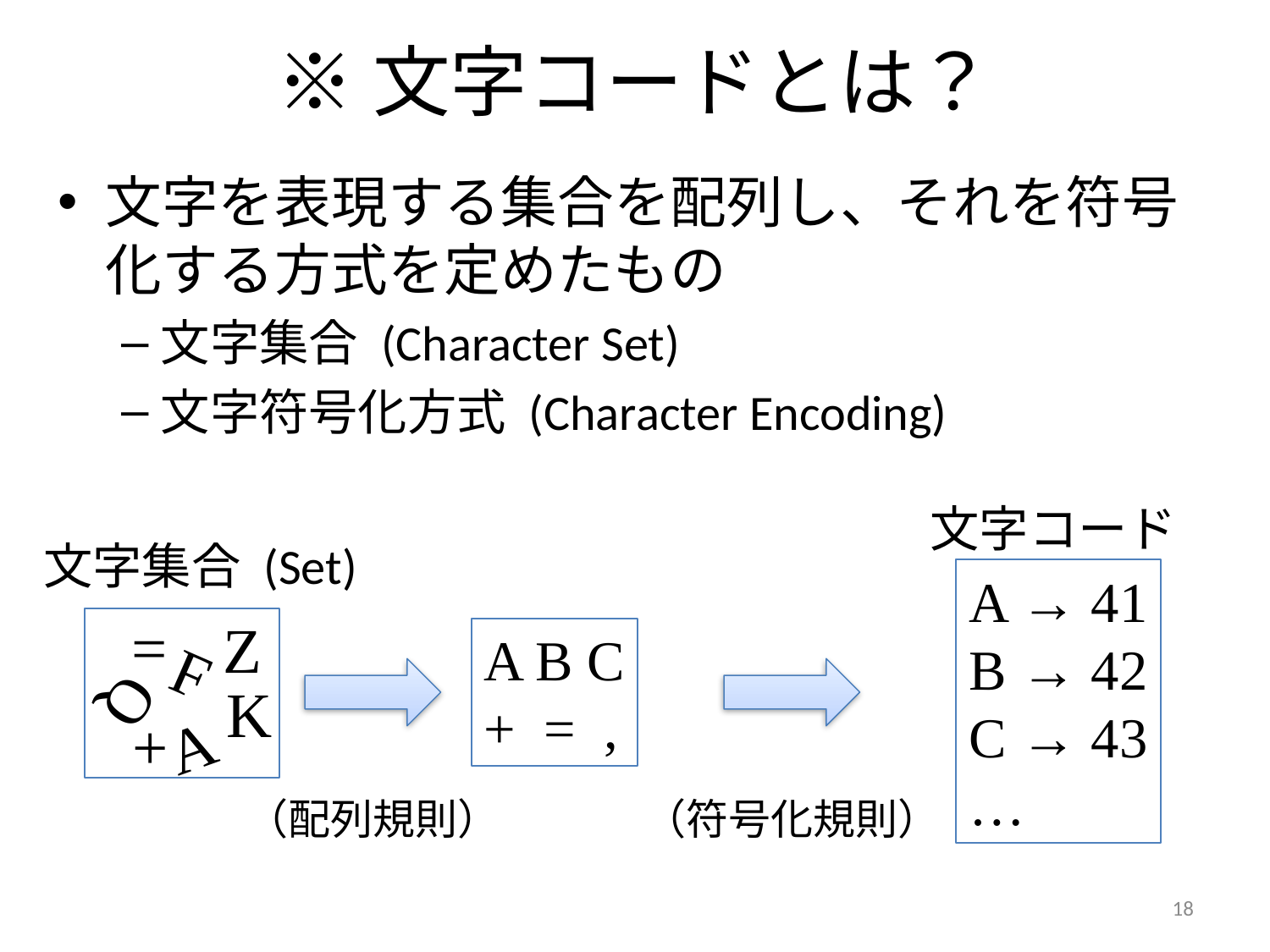

# ※文字コードとは？
文字を表現する集合を配列し、それを符号化する方式を定めたもの
文字集合 (Character Set)
文字符号化方式 (Character Encoding)

文字コード
文字集合 (Set)
A → 41
B → 42
C → 43
…
=
Z
F
Q
K
+
A

A B C
+  =  ,

（符号化規則）
（配列規則）
18